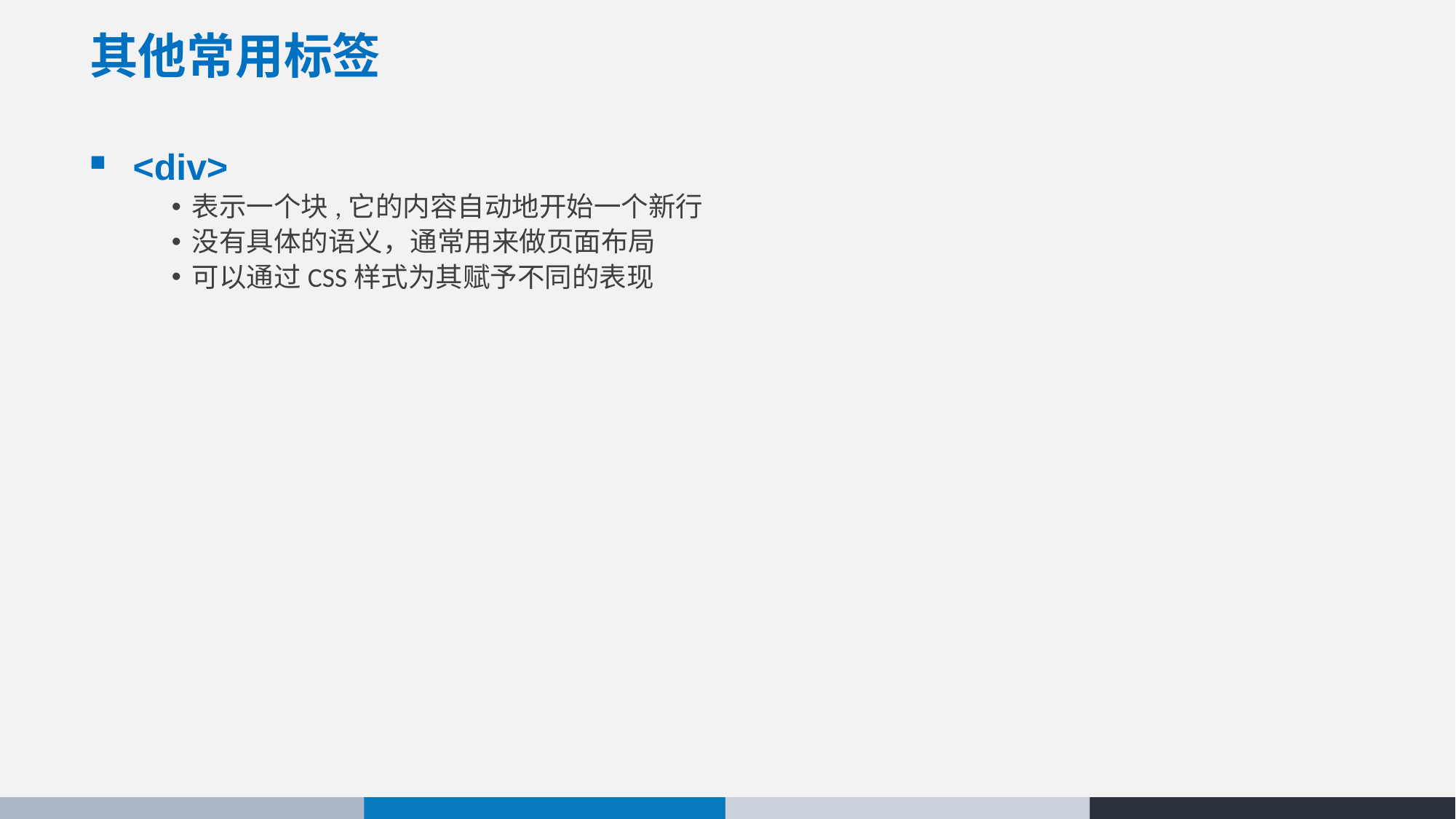

# 其他常用标签
<div>
表示一个块,它的内容自动地开始一个新行
没有具体的语义，通常用来做页面布局
可以通过CSS样式为其赋予不同的表现